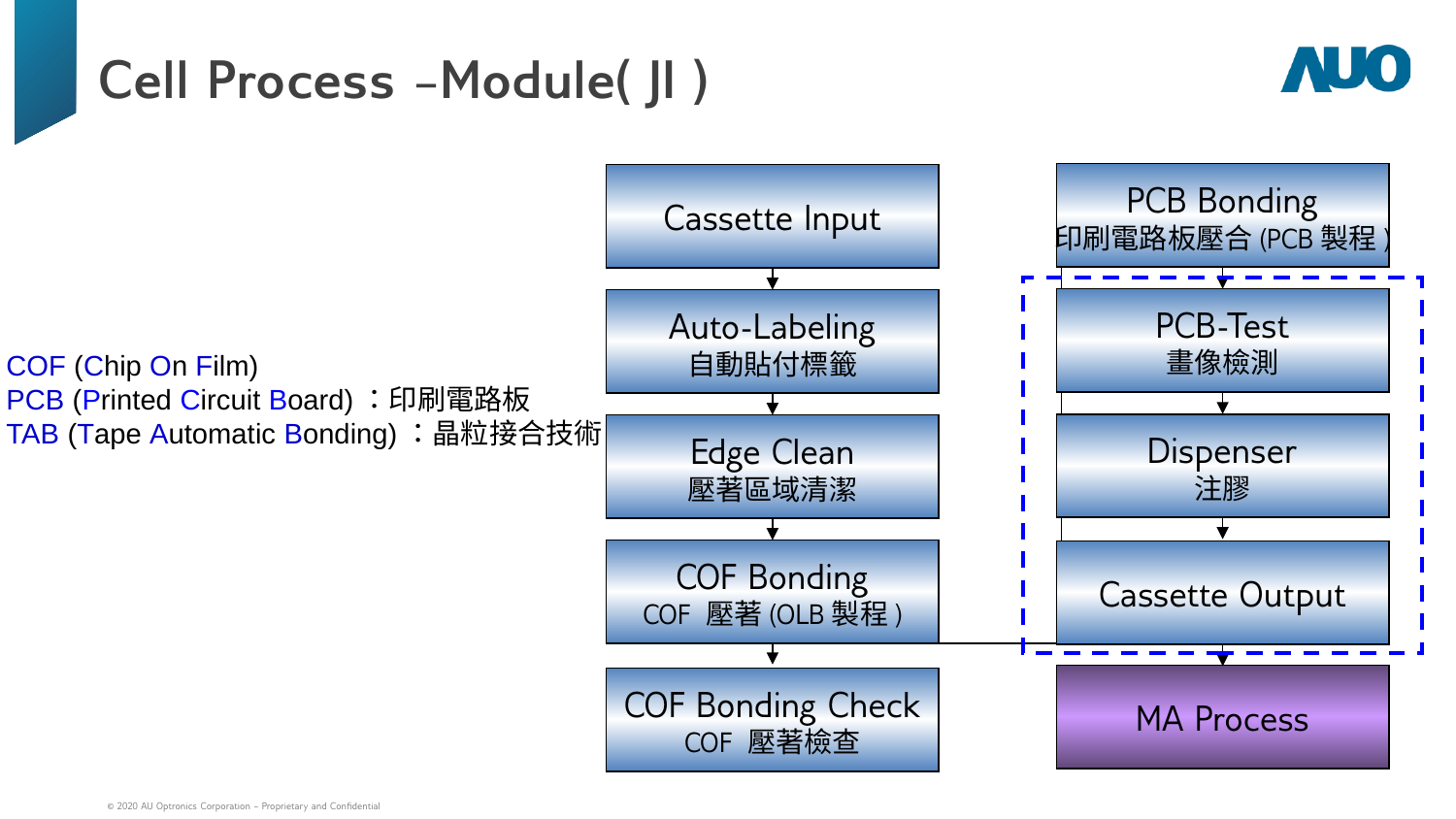

# Cell Process –Module( JI )
PCB Bonding
印刷電路板壓合(PCB製程)
Cassette Input

PCB-Test
畫像檢測
Auto-Labeling
自動貼付標籤
Dispenser
注膠
Edge Clean
壓著區域清潔
COF Bonding
COF 壓著(OLB製程)
Cassette Output
MA Process
COF Bonding Check
COF 壓著檢查
COF (Chip On Film)
PCB (Printed Circuit Board)：印刷電路板
TAB (Tape Automatic Bonding)：晶粒接合技術